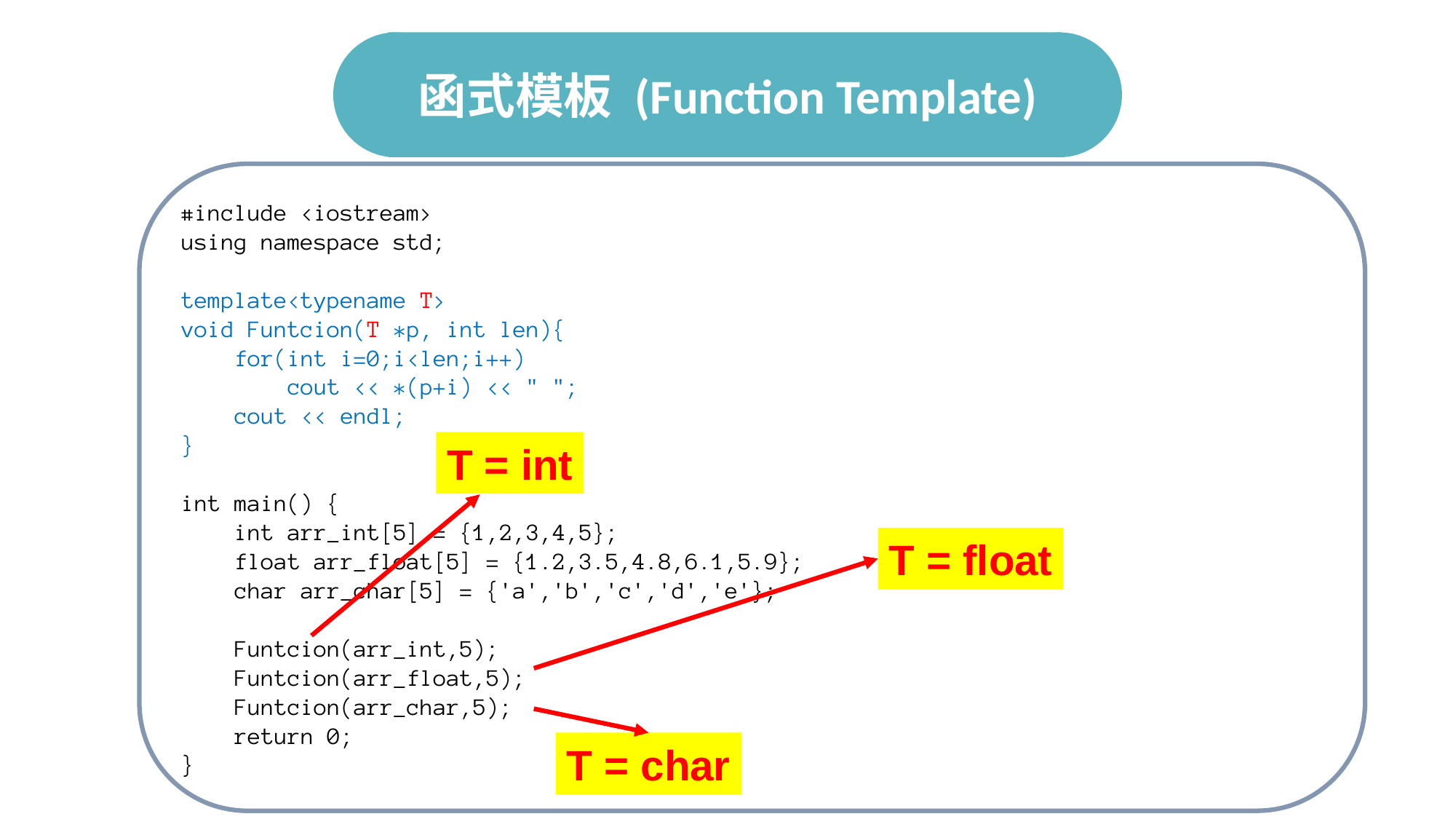

# 函式模板 (Function Template)
#include <iostream>
using namespace std;

template<typename T>
void Funtcion(T *p, int len){
    for(int i=0;i<len;i++)
        cout << *(p+i) << " ";
    cout << endl;
}

int main() {
    int arr_int[5] = {1,2,3,4,5};
    float arr_float[5] = {1.2,3.5,4.8,6.1,5.9};
    char arr_char[5] = {'a','b','c','d','e'};

    Funtcion(arr_int,5);
    Funtcion(arr_float,5);
    Funtcion(arr_char,5);
    return 0;
}
T = int
T = float
T = char